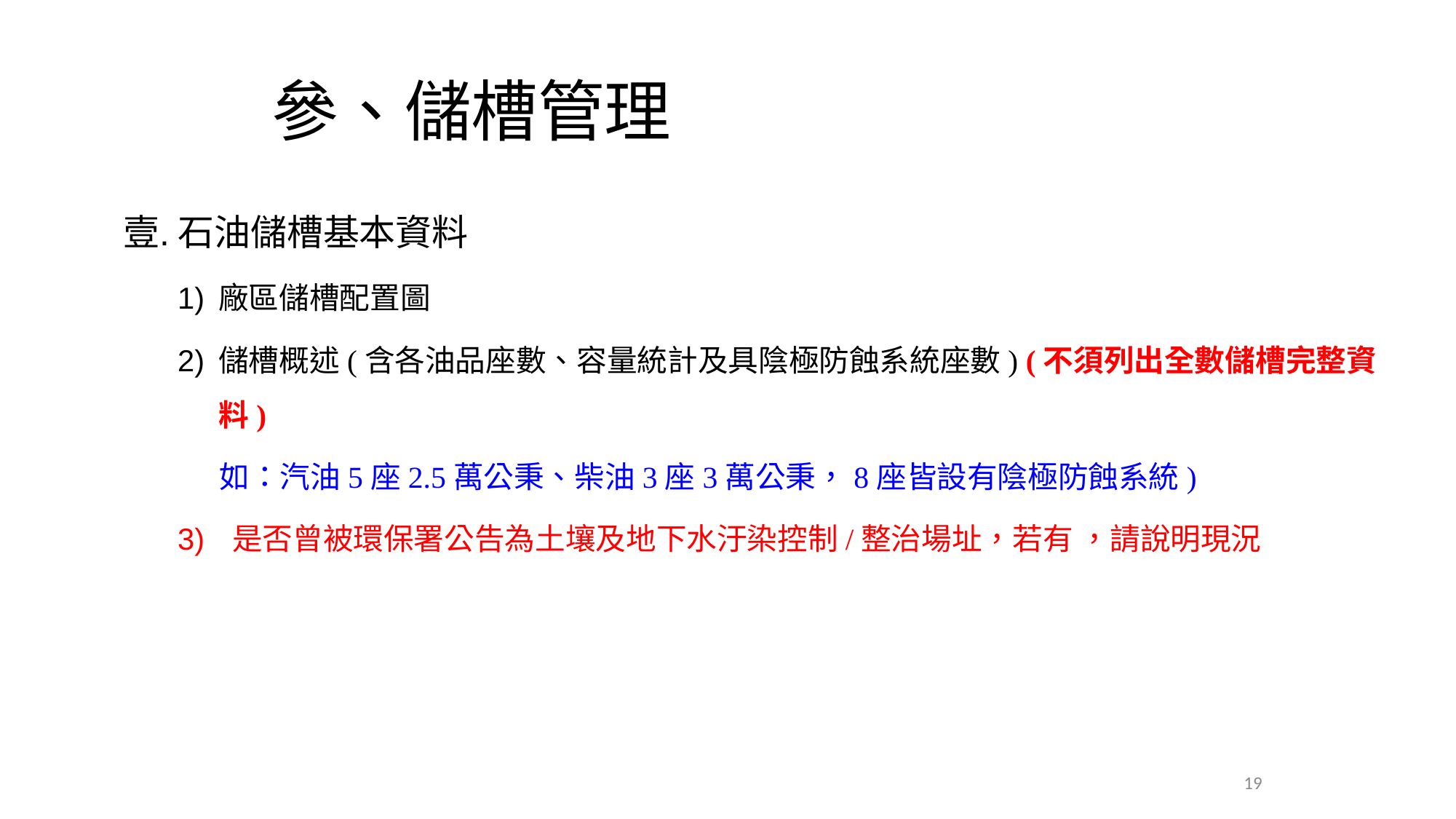

參、儲槽管理
石油儲槽基本資料
廠區儲槽配置圖
儲槽概述(含各油品座數、容量統計及具陰極防蝕系統座數) (不須列出全數儲槽完整資料)
如：汽油5座2.5萬公秉、柴油3座3萬公秉，8座皆設有陰極防蝕系統)
是否曾被環保署公告為土壤及地下水汙染控制/整治場址，若有 ，請說明現況
19